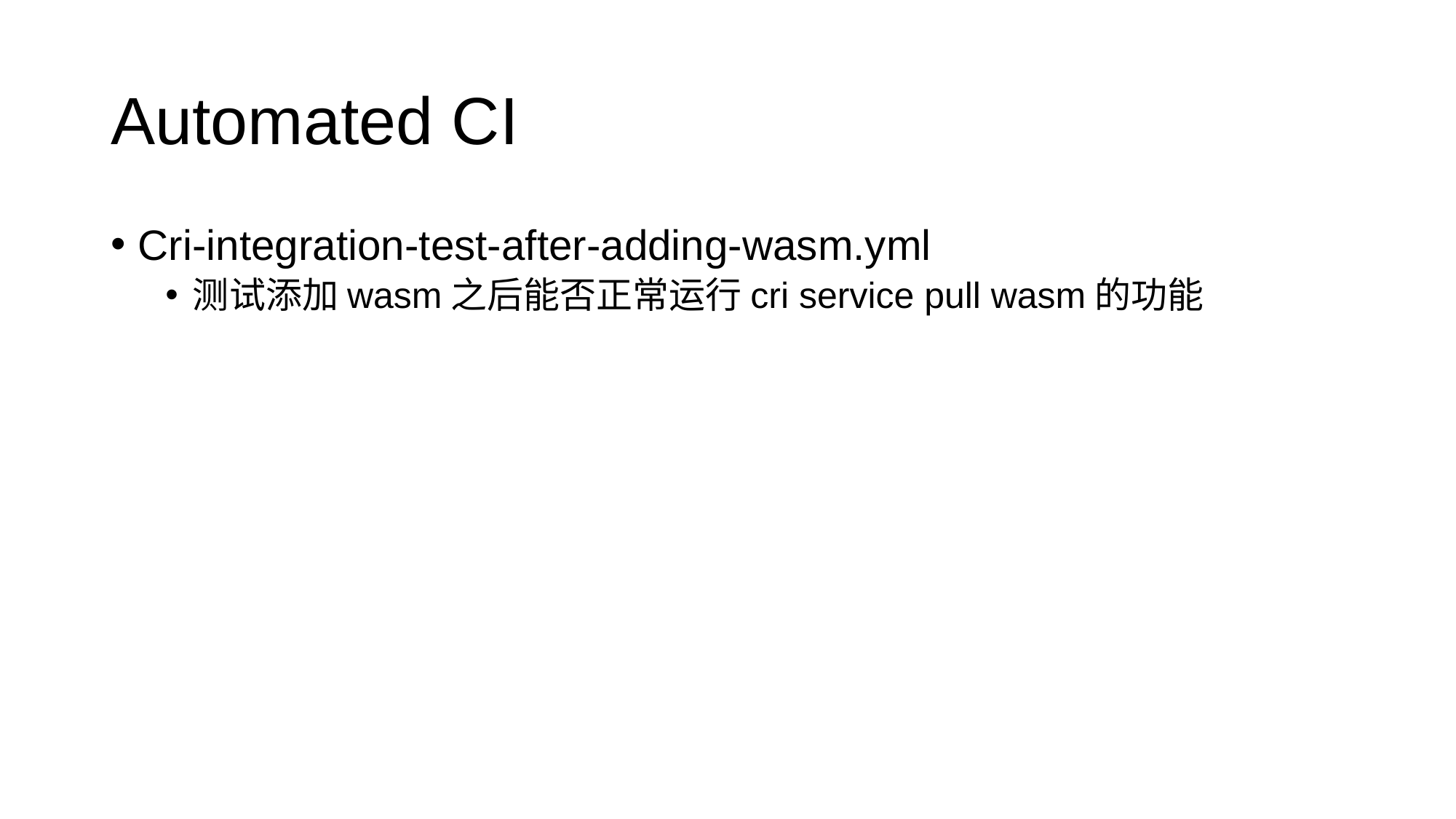

# Automated CI
Cri-integration-test-after-adding-wasm.yml
测试添加wasm之后能否正常运行cri service pull wasm的功能